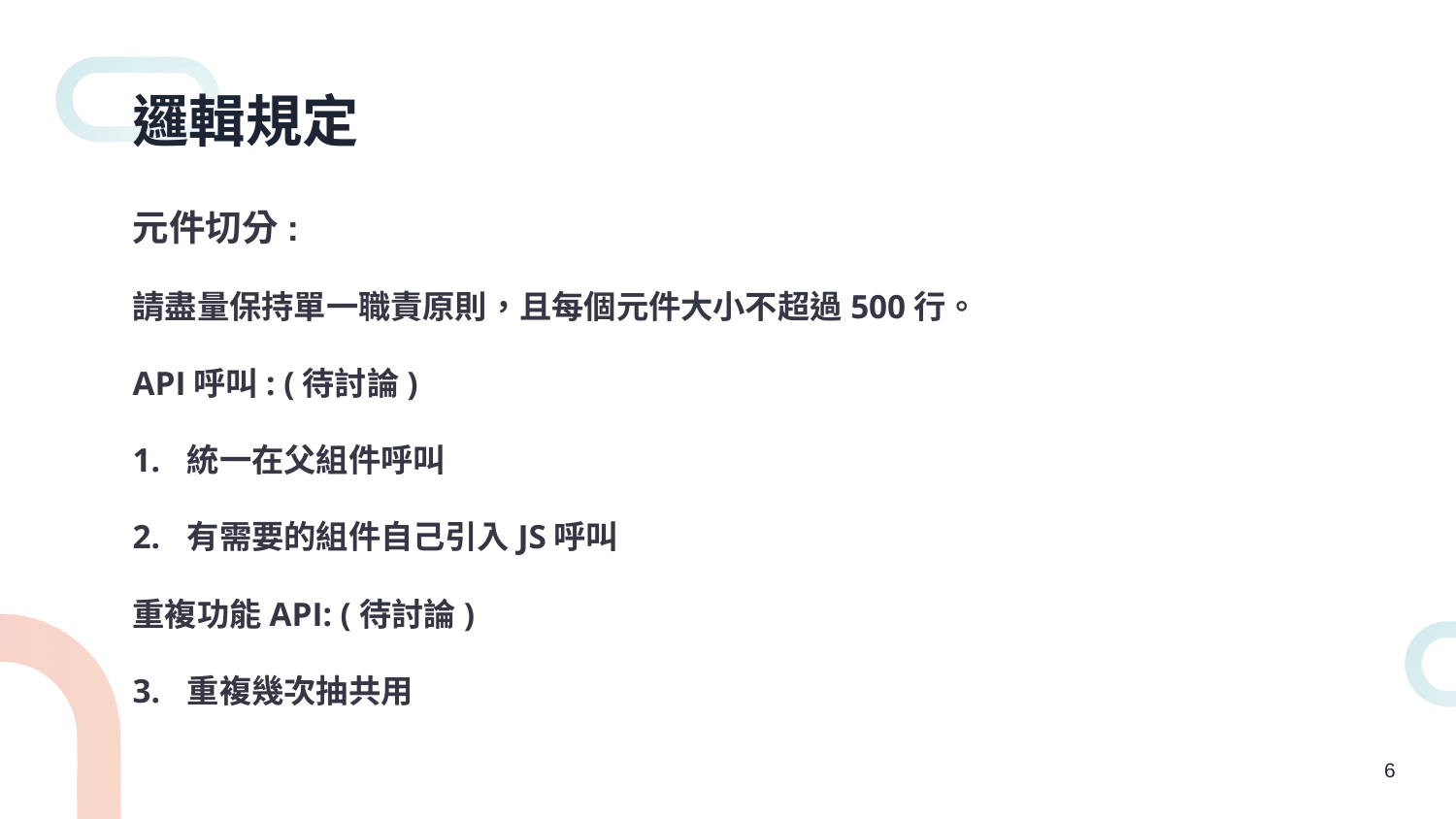

# 邏輯規定
元件切分:
請盡量保持單一職責原則，且每個元件大小不超過500行。
API呼叫: (待討論)
統一在父組件呼叫
有需要的組件自己引入JS呼叫
重複功能API: (待討論)
重複幾次抽共用

6